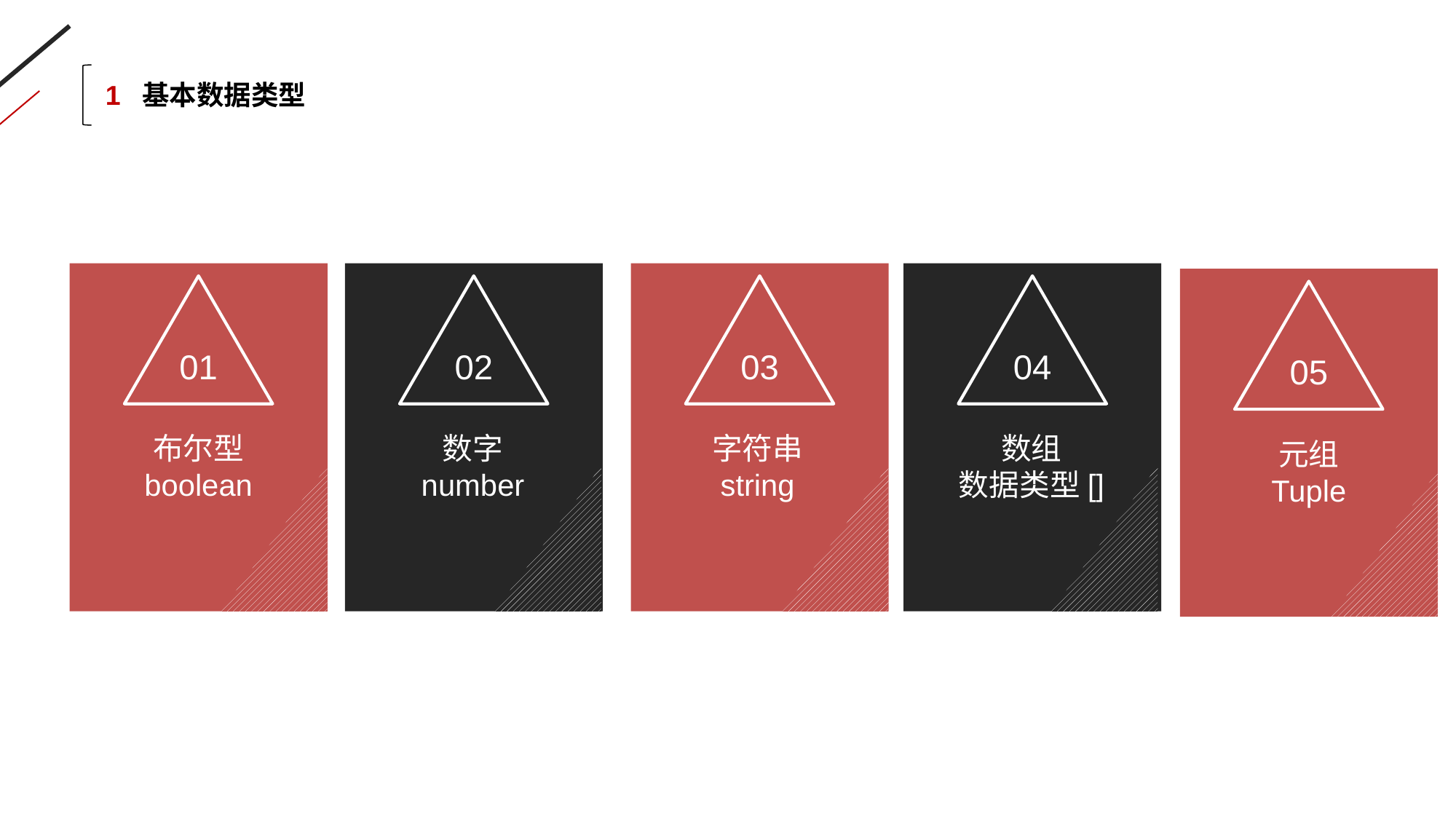

1  基本数据类型

01
布尔型
boolean

02
数字
number

03
字符串
string

04
数组
数据类型[]

05
元组
Tuple